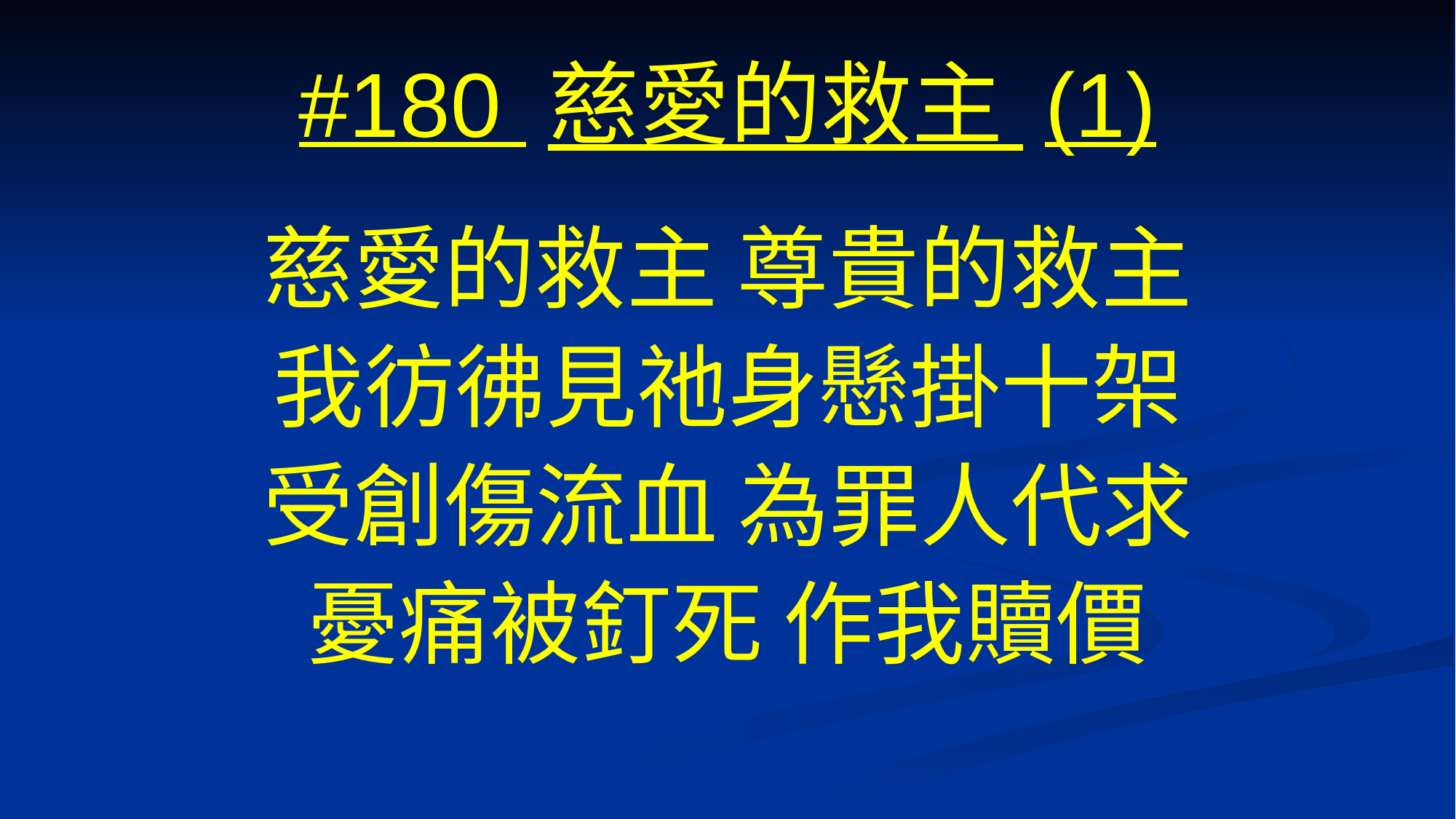

# #180 慈愛的救主 (1)
慈愛的救主 尊貴的救主
我彷彿見祂身懸掛十架
受創傷流血 為罪人代求
憂痛被釘死 作我贖價